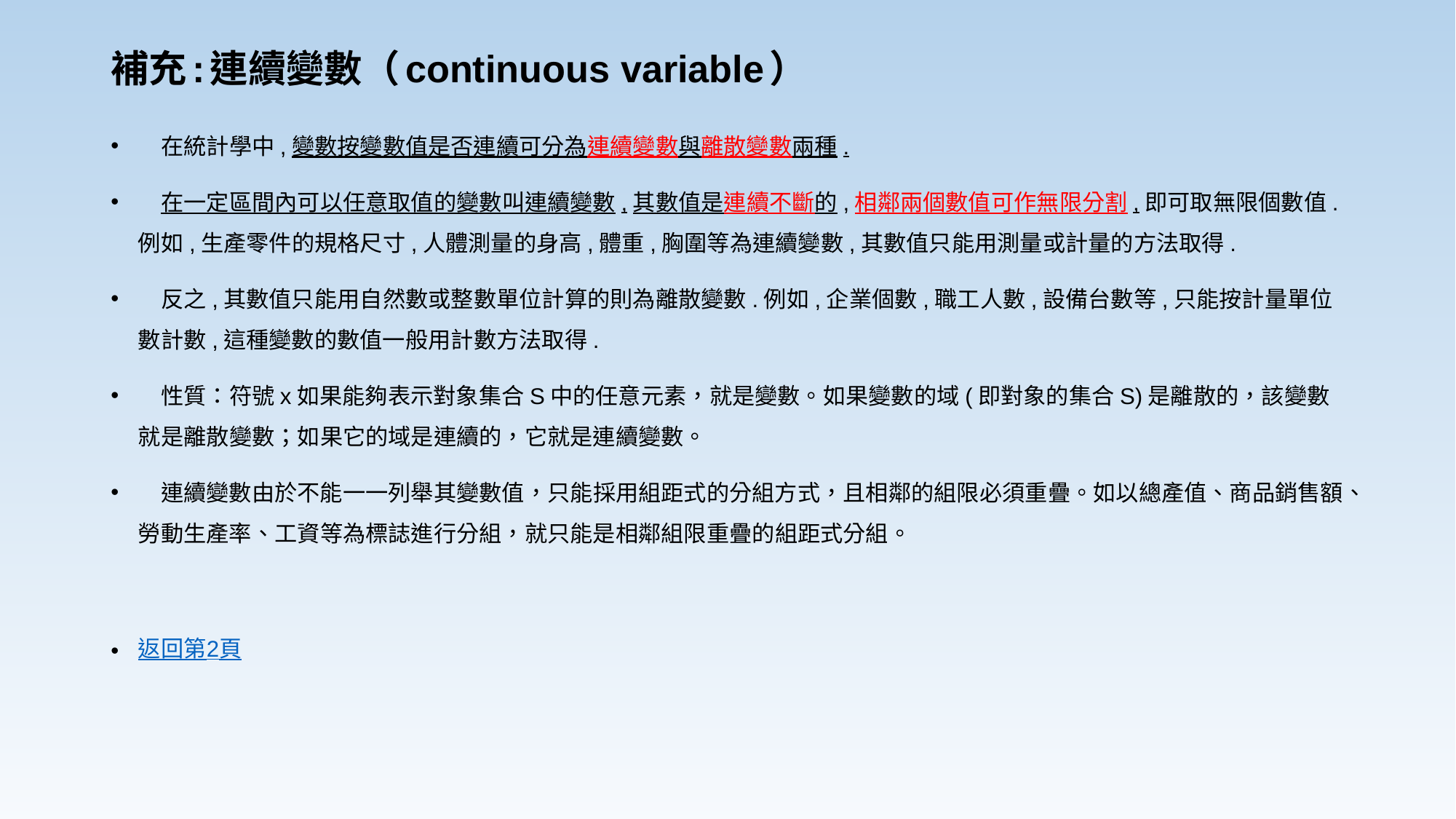

# 補充:連續變數（continuous variable）
　在統計學中,變數按變數值是否連續可分為連續變數與離散變數兩種.
　在一定區間內可以任意取值的變數叫連續變數,其數值是連續不斷的,相鄰兩個數值可作無限分割,即可取無限個數值.例如,生產零件的規格尺寸,人體測量的身高,體重,胸圍等為連續變數,其數值只能用測量或計量的方法取得.
　反之,其數值只能用自然數或整數單位計算的則為離散變數.例如,企業個數,職工人數,設備台數等,只能按計量單位數計數,這種變數的數值一般用計數方法取得.
　性質：符號x如果能夠表示對象集合S中的任意元素，就是變數。如果變數的域(即對象的集合S)是離散的，該變數就是離散變數；如果它的域是連續的，它就是連續變數。
　連續變數由於不能一一列舉其變數值，只能採用組距式的分組方式，且相鄰的組限必須重疊。如以總產值、商品銷售額、勞動生產率、工資等為標誌進行分組，就只能是相鄰組限重疊的組距式分組。

返回第2頁